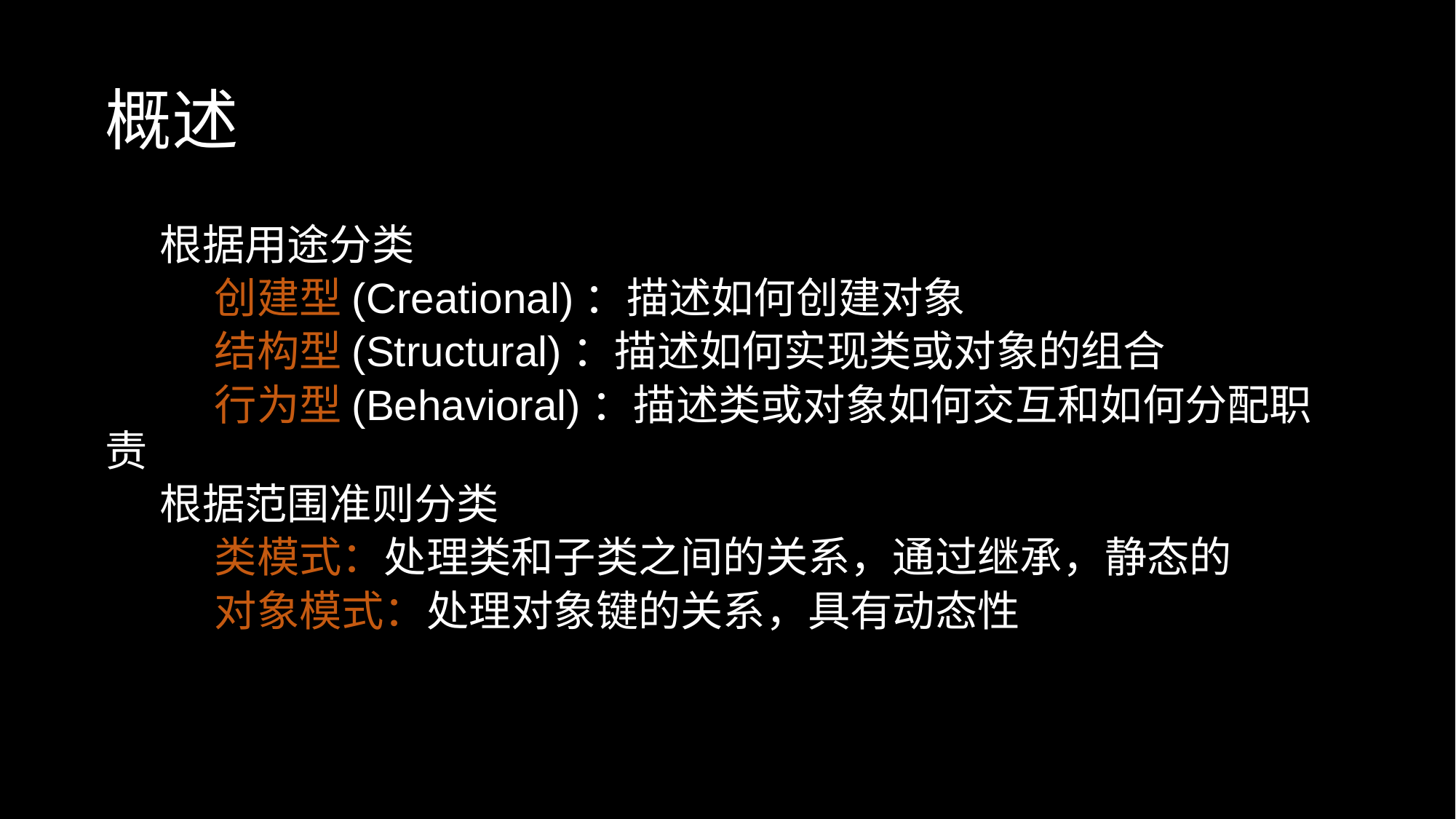

# 概述
根据用途分类
	创建型(Creational)：描述如何创建对象
	结构型(Structural)：描述如何实现类或对象的组合
	行为型(Behavioral)：描述类或对象如何交互和如何分配职责
根据范围准则分类
	类模式：处理类和子类之间的关系，通过继承，静态的
	对象模式：处理对象键的关系，具有动态性